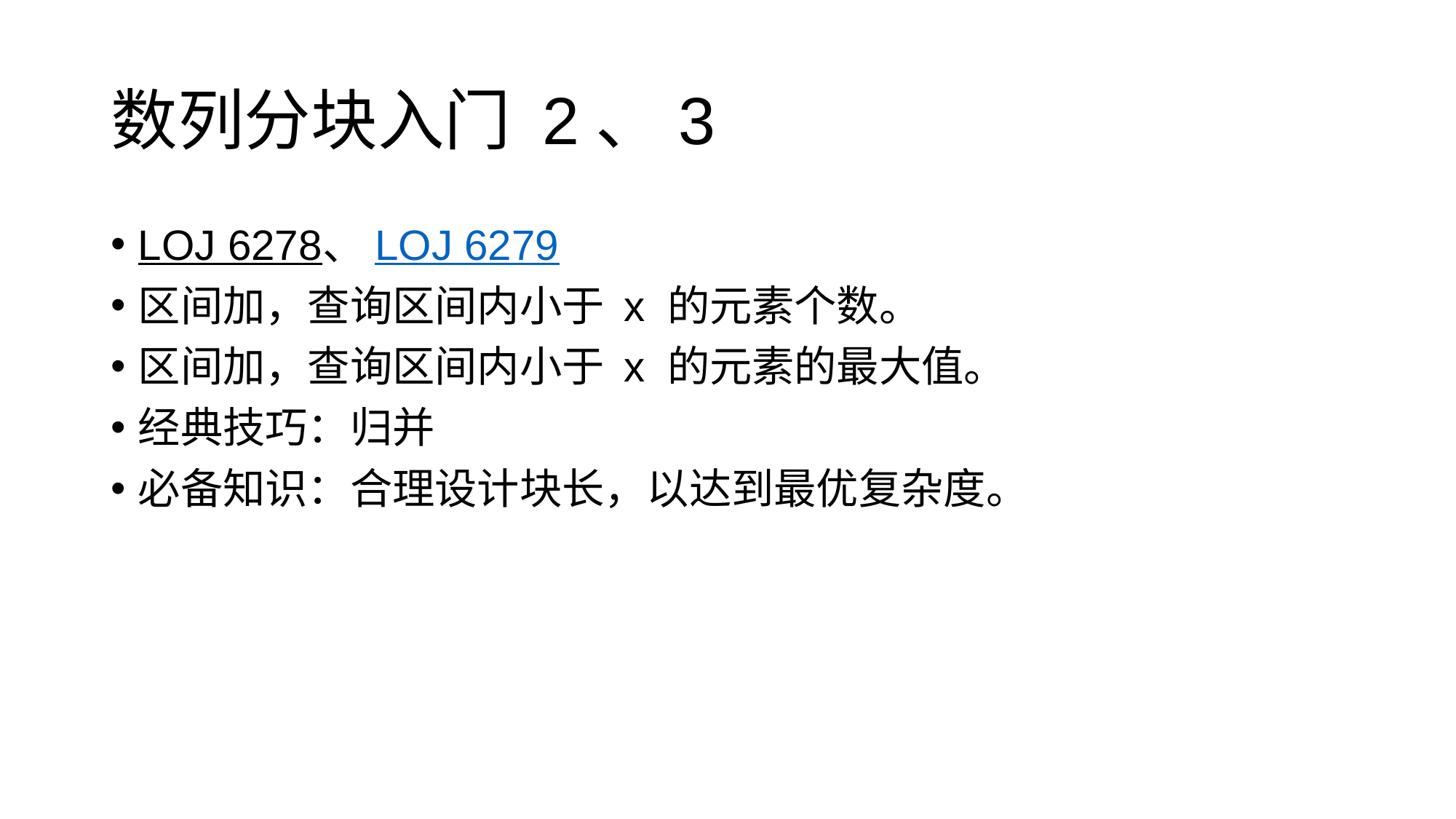

# 数列分块入门 2、3
LOJ 6278、LOJ 6279
区间加，查询区间内小于 x 的元素个数。
区间加，查询区间内小于 x 的元素的最大值。
经典技巧：归并
必备知识：合理设计块长，以达到最优复杂度。